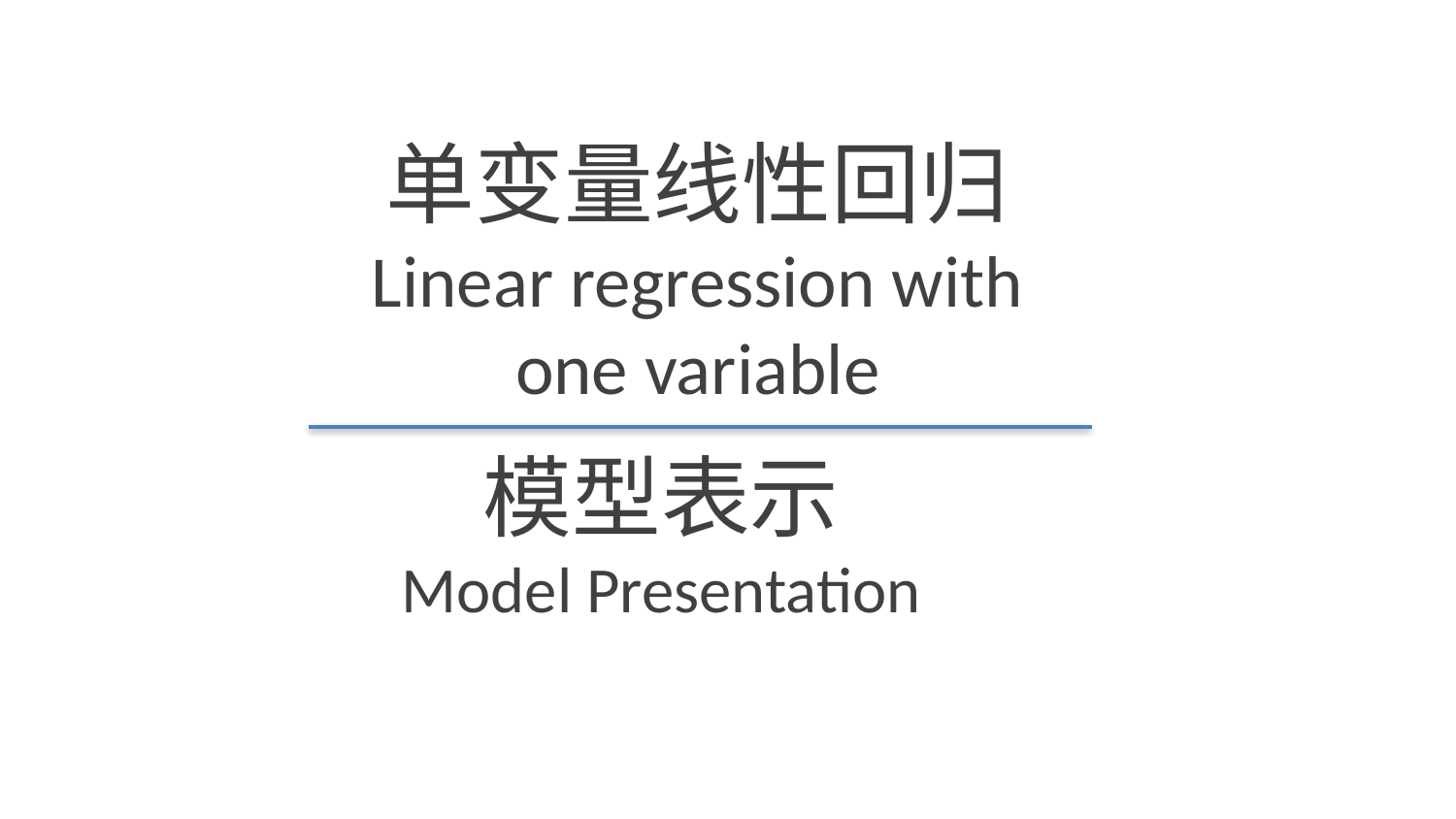

单变量线性回归
Linear regression with one variable
# 模型表示 Model Presentation